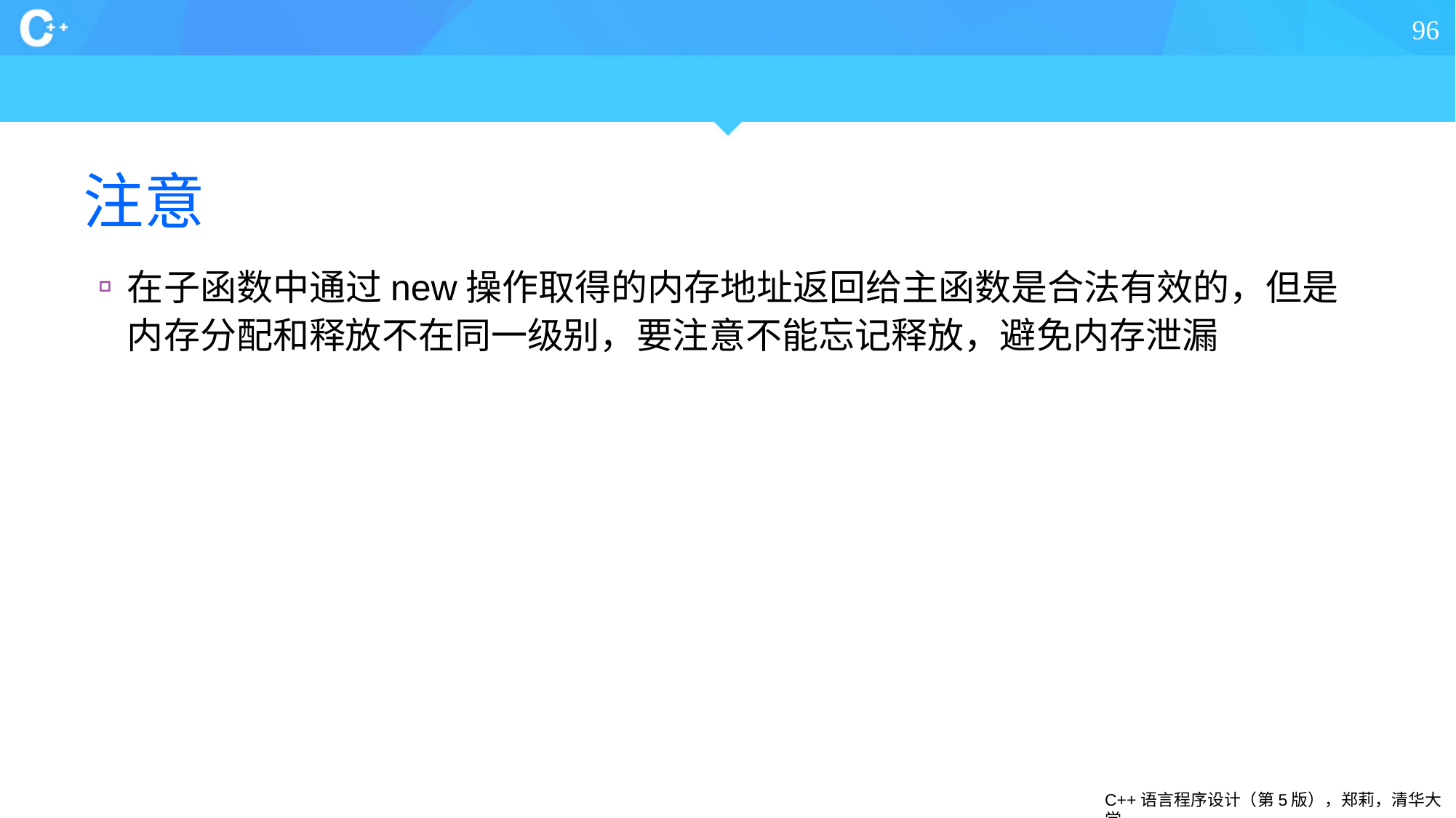

96
# 注意
在子函数中通过new操作取得的内存地址返回给主函数是合法有效的，但是内存分配和释放不在同一级别，要注意不能忘记释放，避免内存泄漏